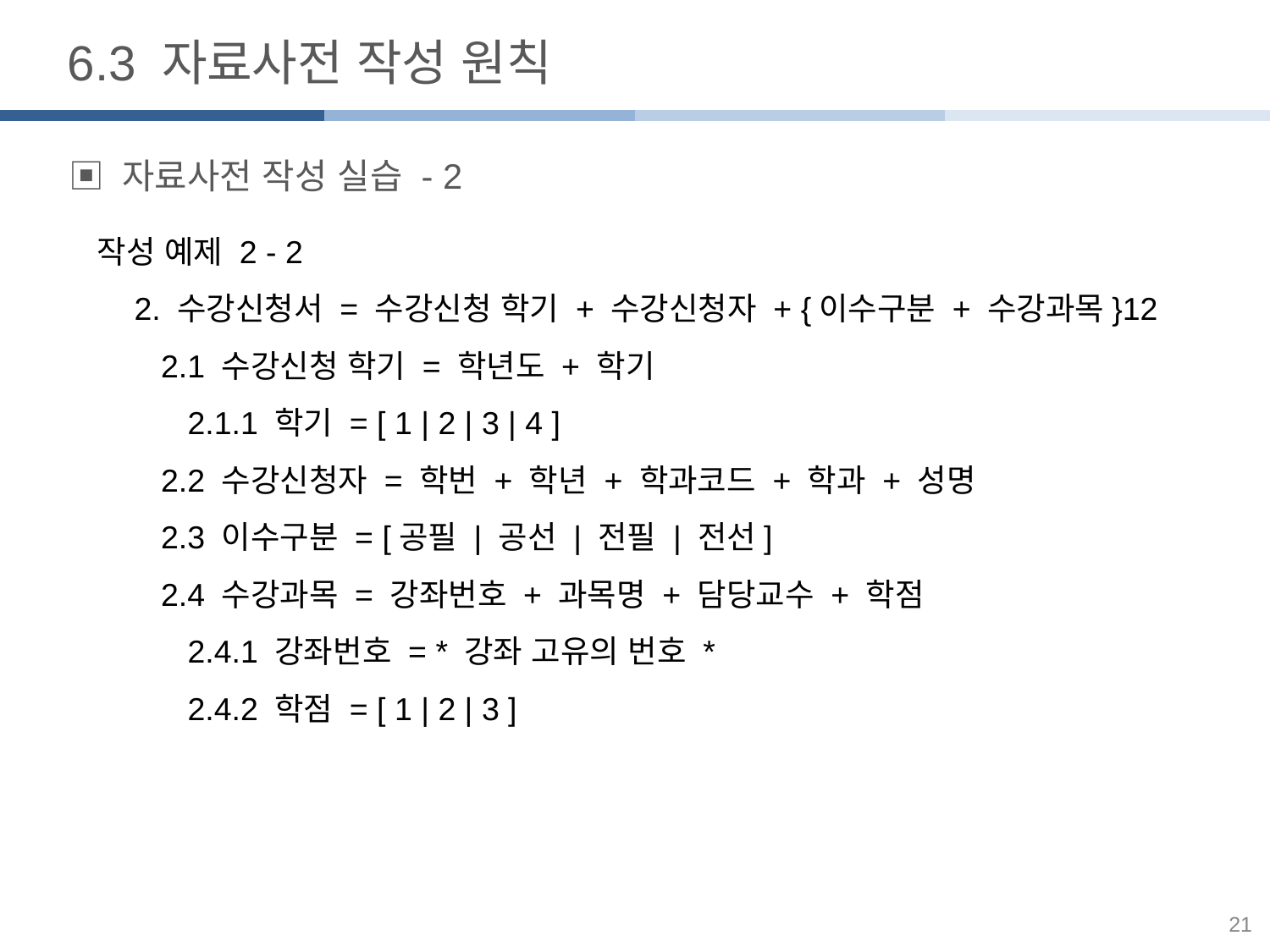

6.3 자료사전 작성 원칙
▣ 자료사전 작성 실습 - 2
작성 예제 2 - 2
2. 수강신청서 = 수강신청 학기 + 수강신청자 + {이수구분 + 수강과목}12
   2.1 수강신청 학기 = 학년도 + 학기
      2.1.1 학기 = [ 1 | 2 | 3 | 4 ]
   2.2 수강신청자 = 학번 + 학년 + 학과코드 + 학과 + 성명
   2.3 이수구분 = [공필 | 공선 | 전필 | 전선]
   2.4 수강과목 = 강좌번호 + 과목명 + 담당교수 + 학점
      2.4.1 강좌번호 = * 강좌 고유의 번호 *
      2.4.2 학점 = [ 1 | 2 | 3 ]
21